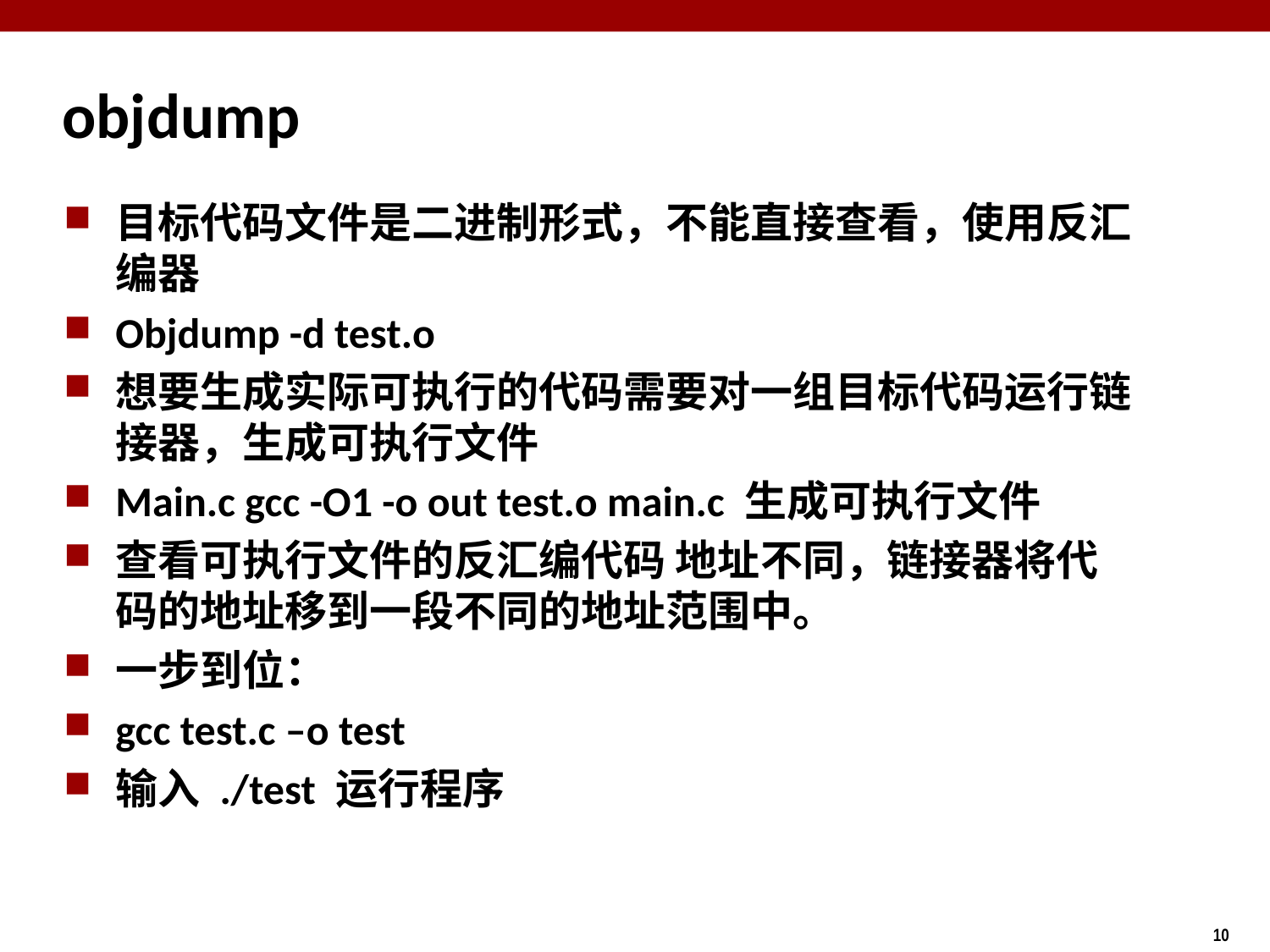

# objdump
目标代码文件是二进制形式，不能直接查看，使用反汇编器
Objdump -d test.o
想要生成实际可执行的代码需要对一组目标代码运行链接器，生成可执行文件
Main.c gcc -O1 -o out test.o main.c 生成可执行文件
查看可执行文件的反汇编代码 地址不同，链接器将代码的地址移到一段不同的地址范围中。
一步到位：
gcc test.c –o test
输入 ./test 运行程序